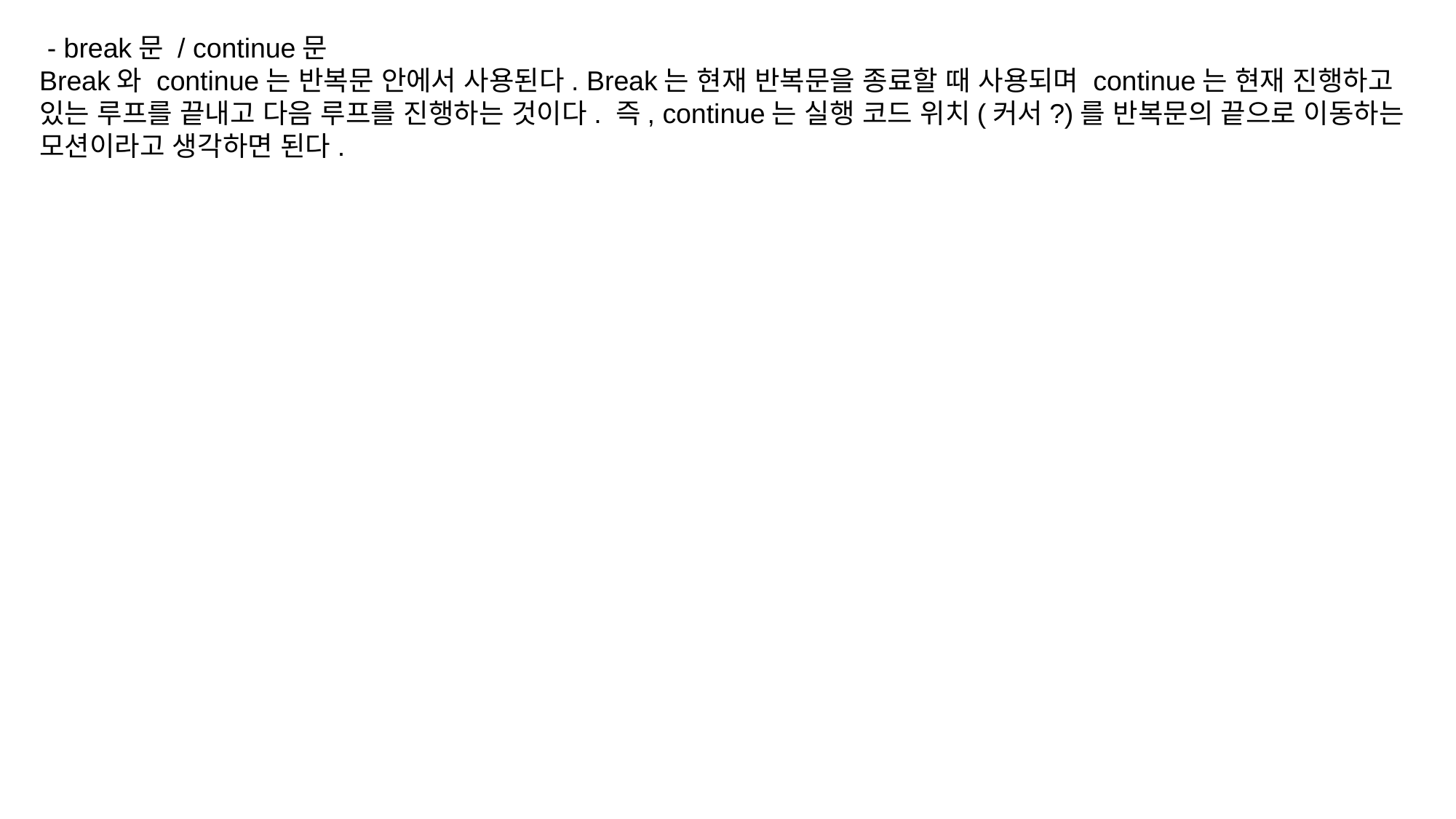

- break문 / continue문
Break와 continue는 반복문 안에서 사용된다. Break는 현재 반복문을 종료할 때 사용되며 continue는 현재 진행하고 있는 루프를 끝내고 다음 루프를 진행하는 것이다. 즉, continue는 실행 코드 위치(커서?)를 반복문의 끝으로 이동하는 모션이라고 생각하면 된다.